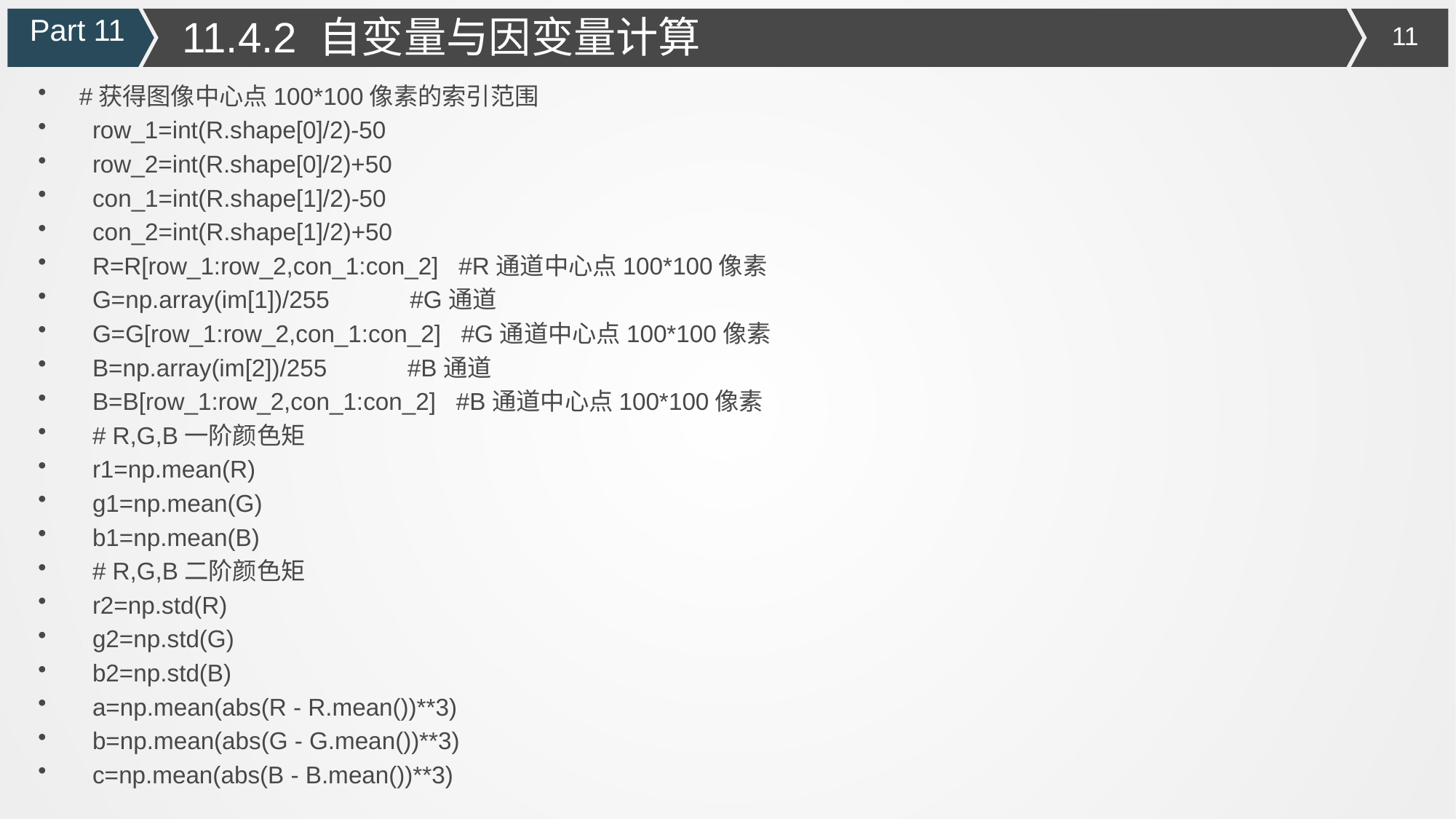

11.4.2 自变量与因变量计算
Part 11
#获得图像中心点100*100像素的索引范围
  row_1=int(R.shape[0]/2)-50
  row_2=int(R.shape[0]/2)+50
  con_1=int(R.shape[1]/2)-50
  con_2=int(R.shape[1]/2)+50
  R=R[row_1:row_2,con_1:con_2]   #R通道中心点100*100像素
  G=np.array(im[1])/255            #G通道
  G=G[row_1:row_2,con_1:con_2]   #G通道中心点100*100像素
  B=np.array(im[2])/255            #B通道
  B=B[row_1:row_2,con_1:con_2]   #B通道中心点100*100像素
  # R,G,B一阶颜色矩
  r1=np.mean(R)
  g1=np.mean(G)
  b1=np.mean(B)
  # R,G,B二阶颜色矩
  r2=np.std(R)
  g2=np.std(G)
  b2=np.std(B)
  a=np.mean(abs(R - R.mean())**3)
  b=np.mean(abs(G - G.mean())**3)
  c=np.mean(abs(B - B.mean())**3)